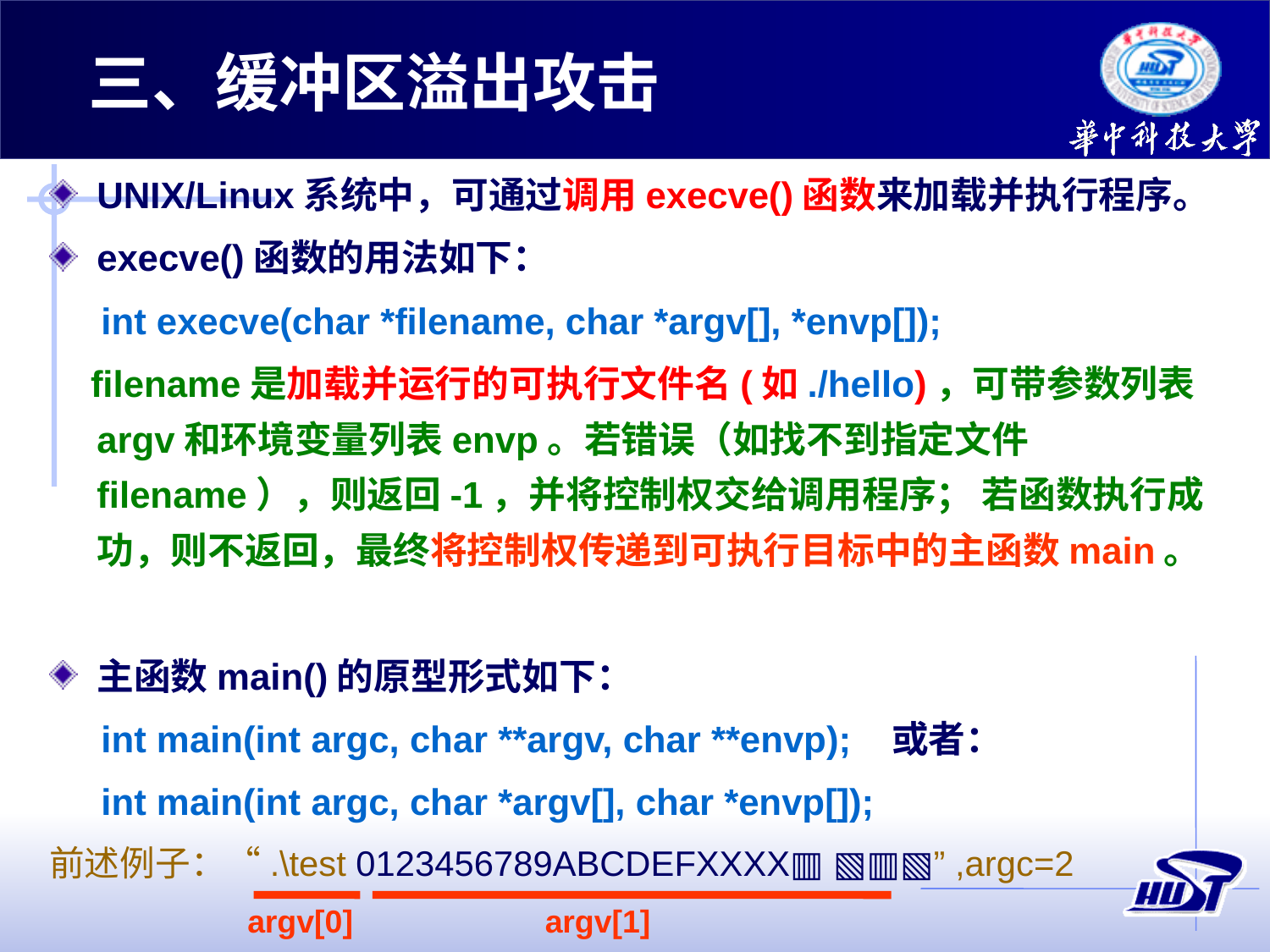

三、缓冲区溢出攻击

UNIX/Linux系统中，可通过调用execve()函数来加载并执行程序。
execve()函数的用法如下：
     int execve(char *filename, char *argv[], *envp[]);
    filename是加载并运行的可执行文件名(如./hello)，可带参数列表argv和环境变量列表envp。若错误（如找不到指定文件filename），则返回-1，并将控制权交给调用程序； 若函数执行成功，则不返回，最终将控制权传递到可执行目标中的主函数main。

主函数main()的原型形式如下：
     int main(int argc, char **argv, char **envp);   或者：
     int main(int argc, char *argv[], char *envp[]);
前述例子：“.\test 0123456789ABCDEFXXXX▥ ▧▥▧” ,argc=2
argv[0]

argv[1]